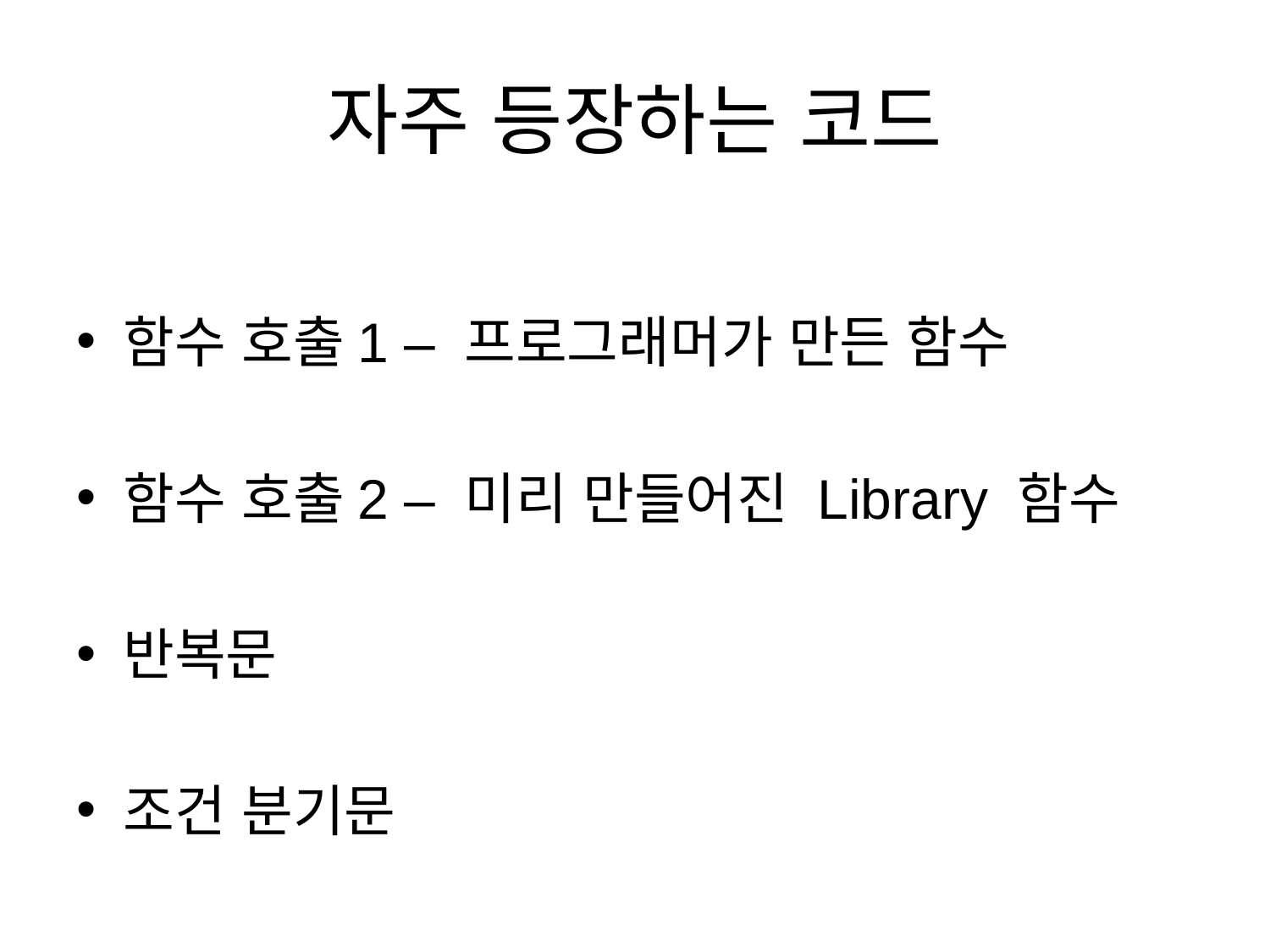

# 자주 등장하는 코드

함수 호출1 – 프로그래머가 만든 함수

함수 호출2 – 미리 만들어진 Library 함수

반복문

조건 분기문